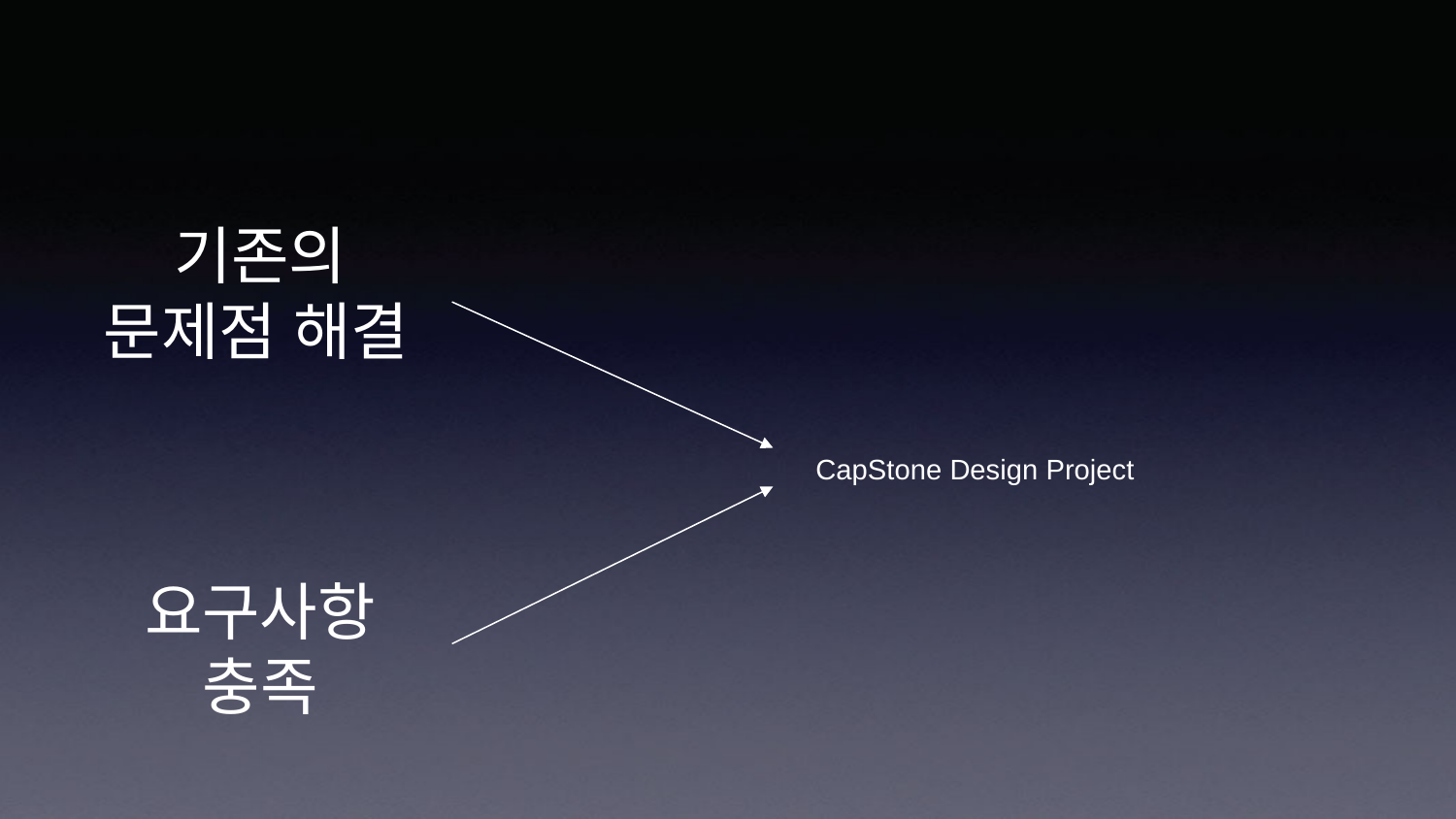

#
기존의 문제점 해결

CapStone Design Project
요구사항
충족